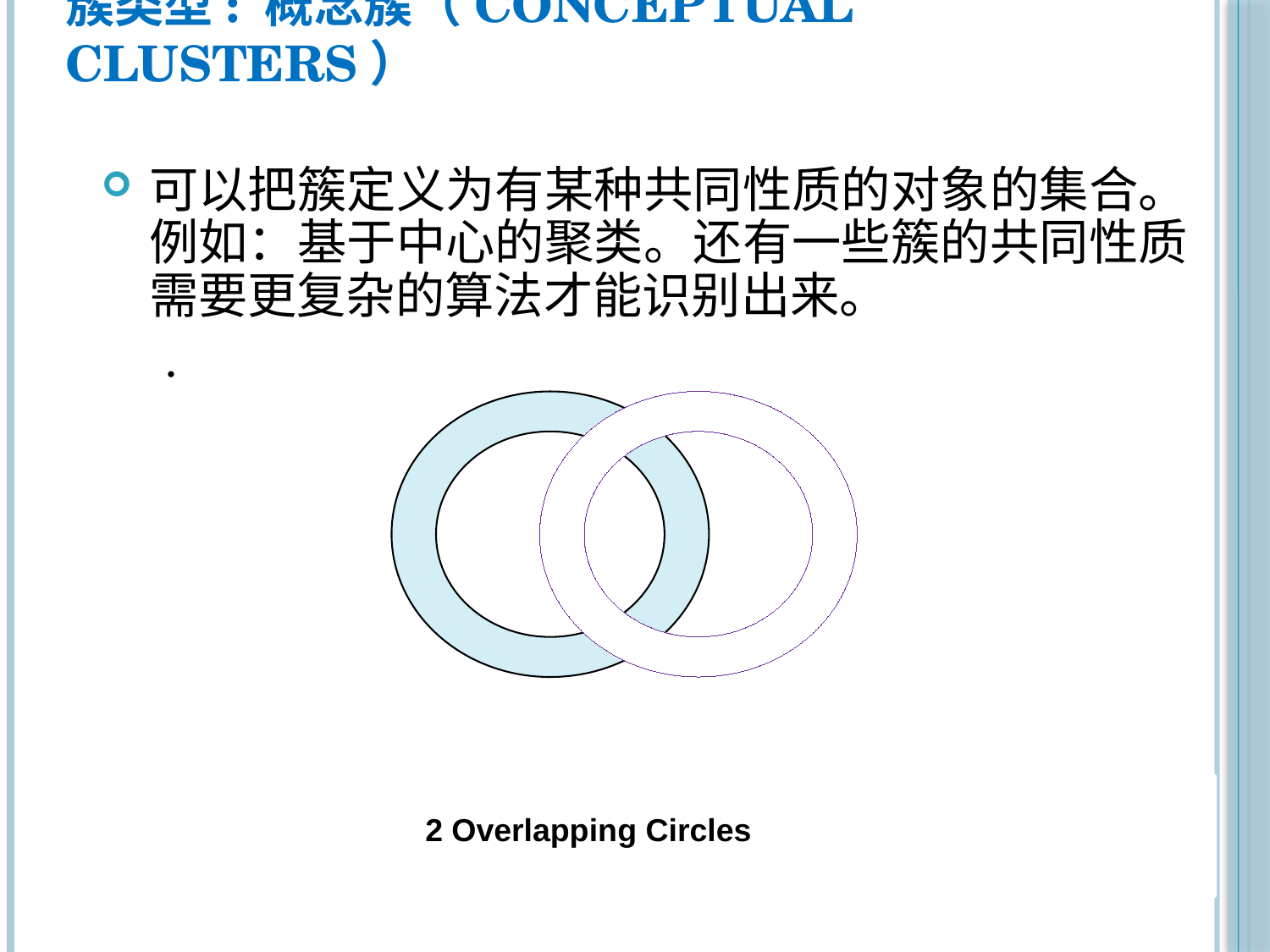

# 簇类型: 概念簇（Conceptual Clusters）
可以把簇定义为有某种共同性质的对象的集合。例如：基于中心的聚类。还有一些簇的共同性质需要更复杂的算法才能识别出来。
.

2 Overlapping Circles